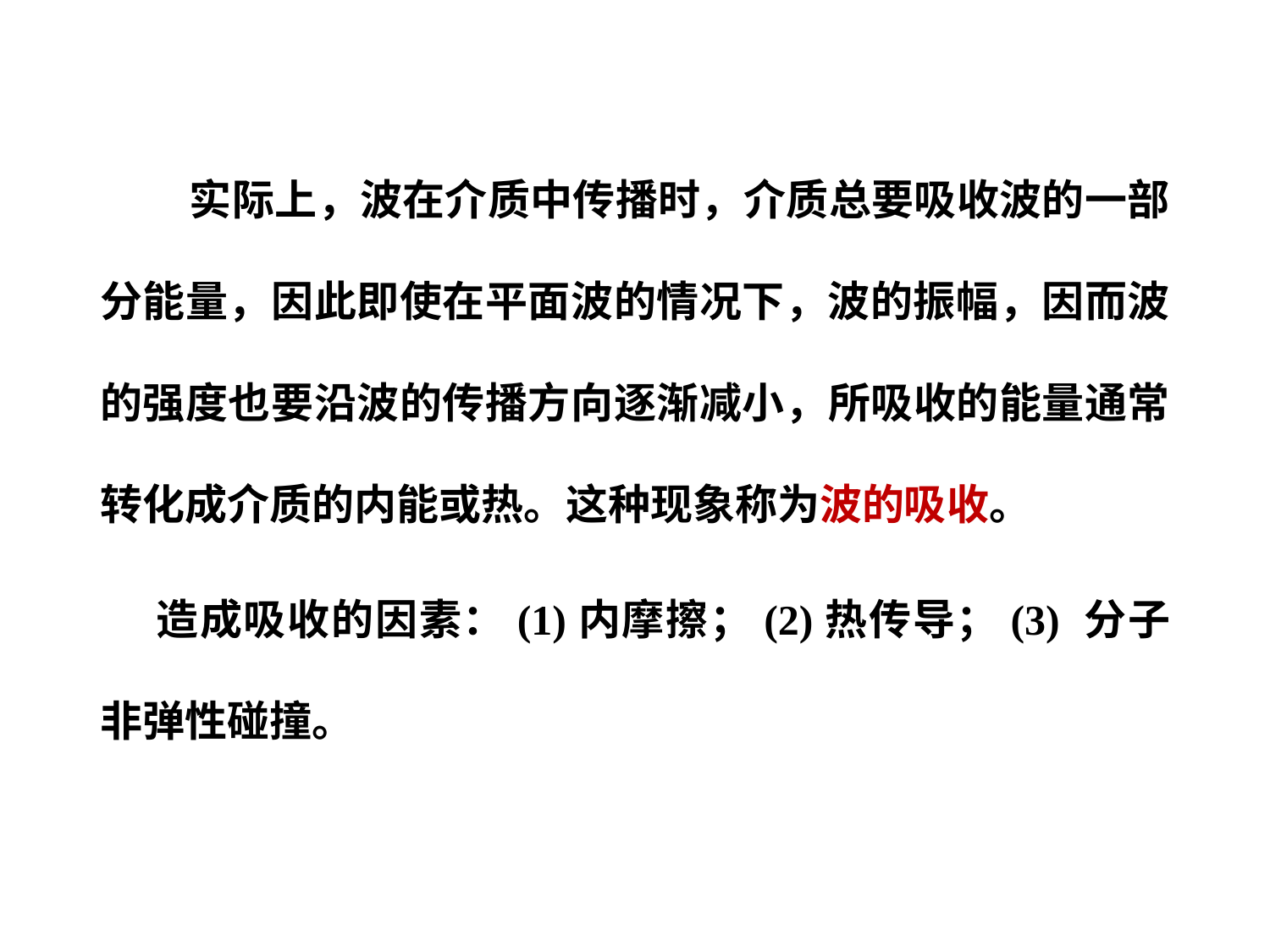

实际上，波在介质中传播时，介质总要吸收波的一部分能量，因此即使在平面波的情况下，波的振幅，因而波的强度也要沿波的传播方向逐渐减小，所吸收的能量通常转化成介质的内能或热。这种现象称为波的吸收。
    造成吸收的因素：(1)内摩擦；(2)热传导；(3) 分子非弹性碰撞。
56